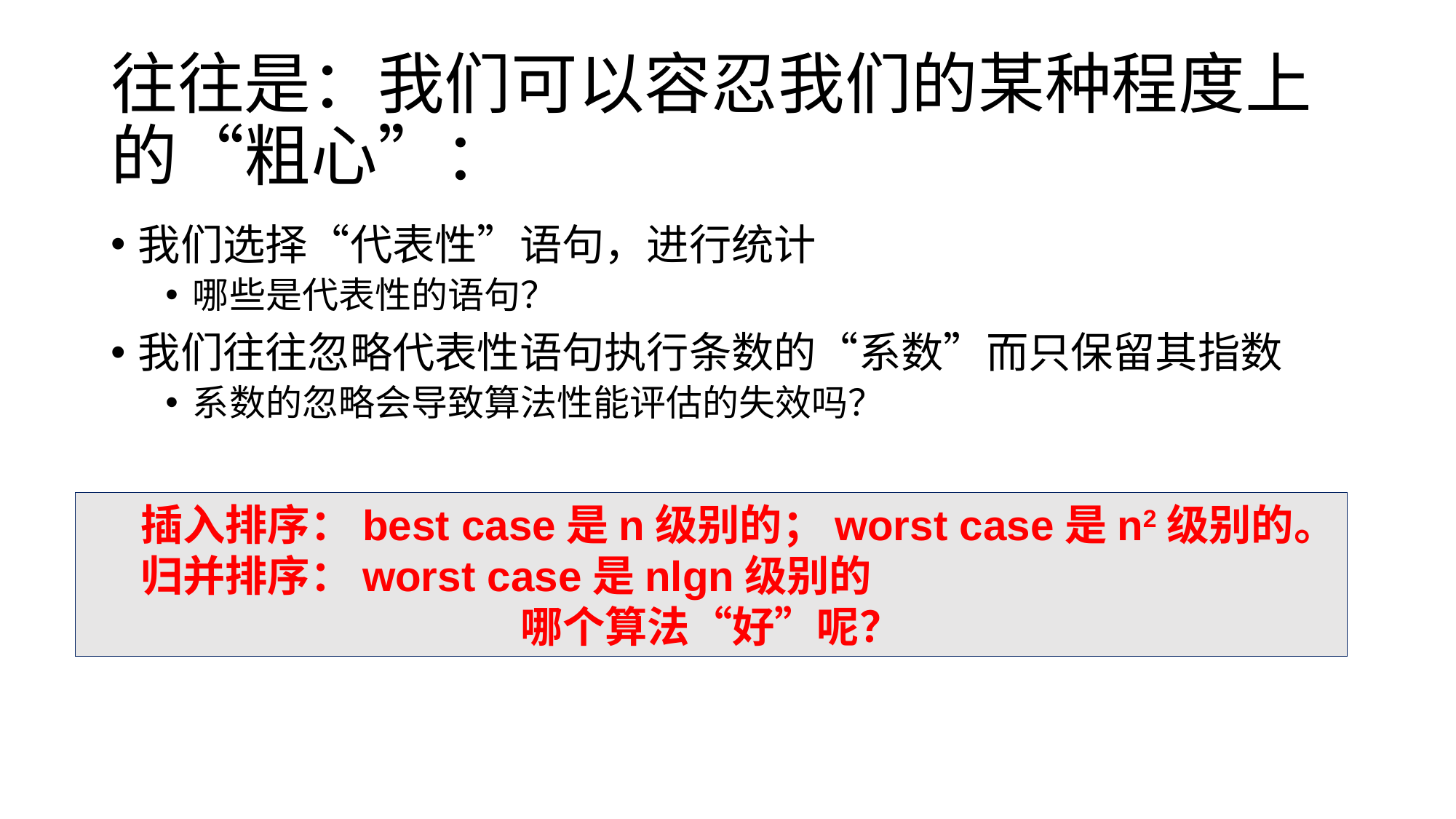

# 往往是：我们可以容忍我们的某种程度上的“粗心”：
我们选择“代表性”语句，进行统计
哪些是代表性的语句？
我们往往忽略代表性语句执行条数的“系数”而只保留其指数
系数的忽略会导致算法性能评估的失效吗？
插入排序：best case是n级别的；worst case是n2级别的。
归并排序：worst case是nlgn级别的
哪个算法“好”呢？